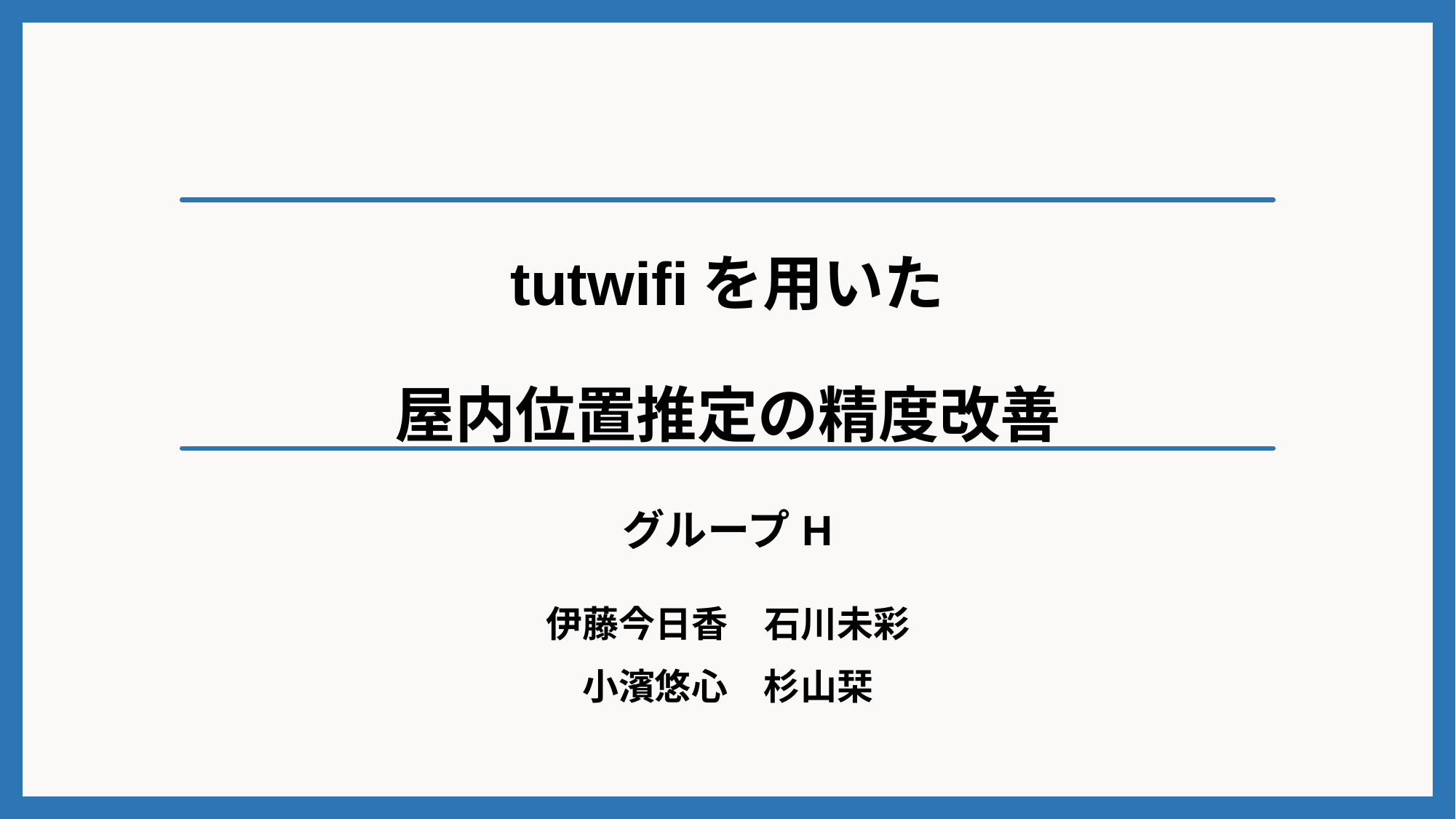

# tutwifiを用いた 屋内位置推定の精度改善
グループH

伊藤今日香　石川未彩
小濱悠心　杉山栞